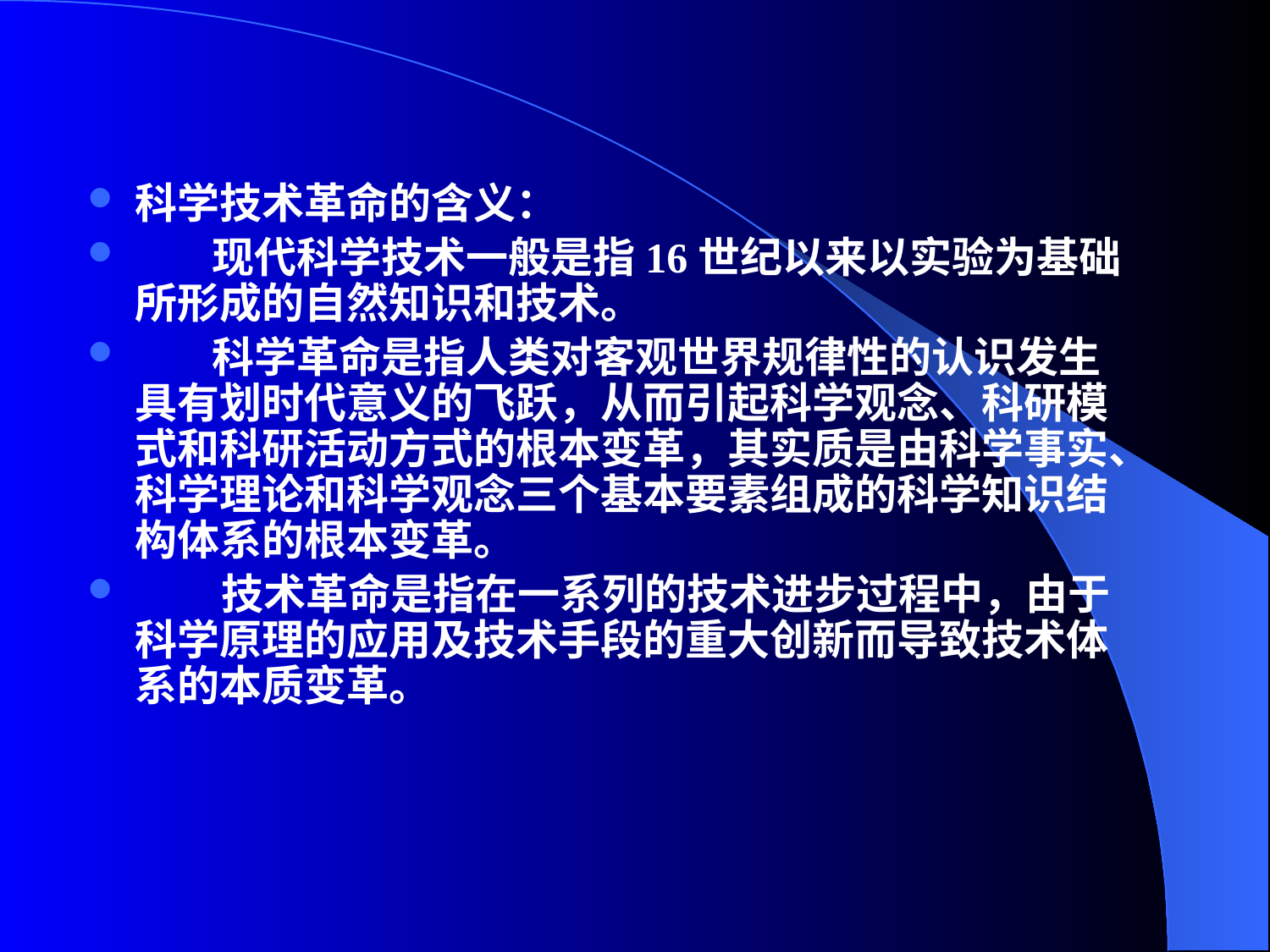

科学技术革命的含义：
       现代科学技术一般是指16世纪以来以实验为基础所形成的自然知识和技术。
       科学革命是指人类对客观世界规律性的认识发生具有划时代意义的飞跃，从而引起科学观念、科研模式和科研活动方式的根本变革，其实质是由科学事实、科学理论和科学观念三个基本要素组成的科学知识结构体系的根本变革。
        技术革命是指在一系列的技术进步过程中，由于科学原理的应用及技术手段的重大创新而导致技术体系的本质变革。